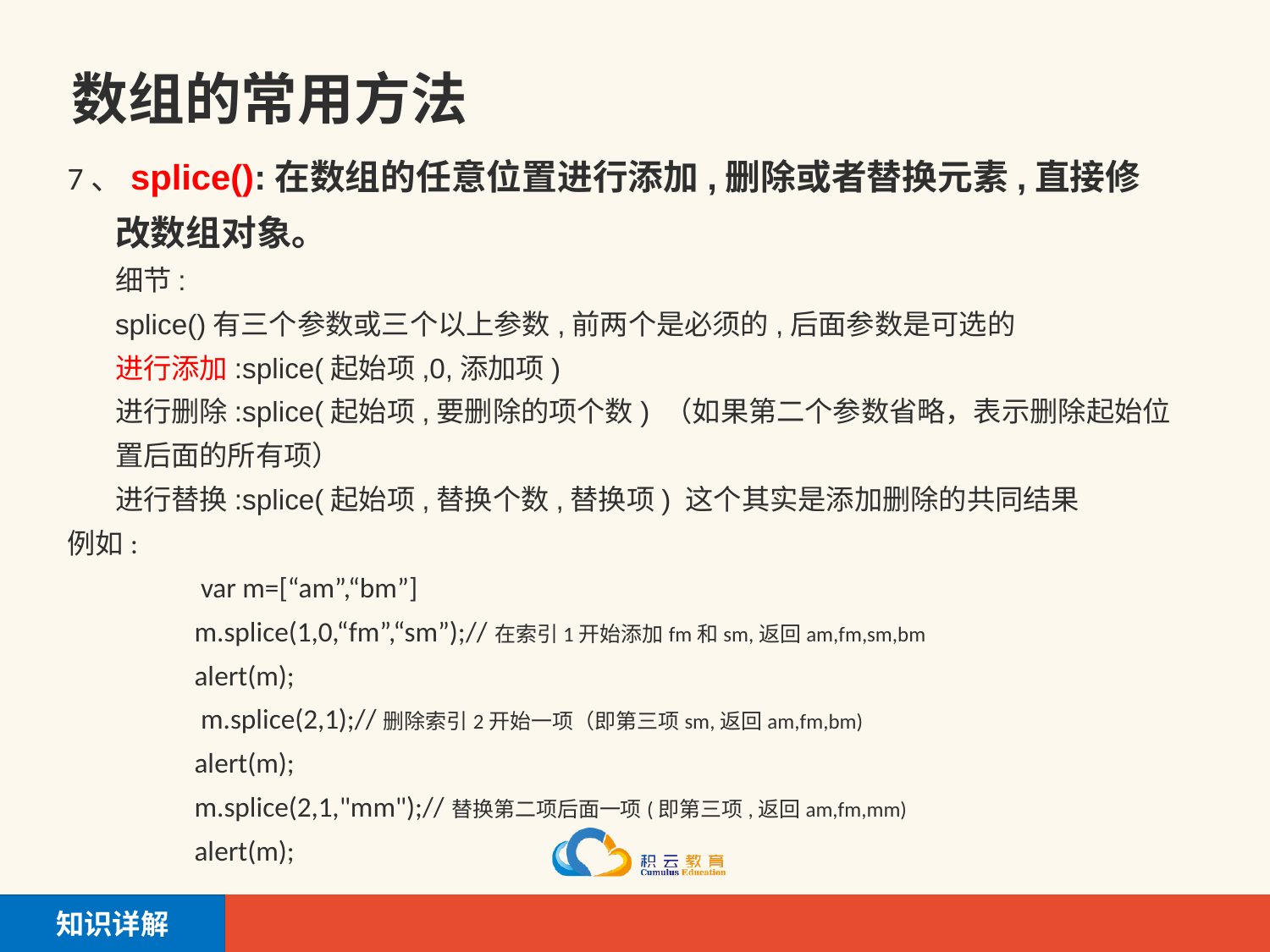

# 数组的常用方法
7、splice():在数组的任意位置进行添加,删除或者替换元素,直接修改数组对象。
细节:
splice()有三个参数或三个以上参数,前两个是必须的,后面参数是可选的
进行添加:splice(起始项,0,添加项)
进行删除:splice(起始项,要删除的项个数) （如果第二个参数省略，表示删除起始位置后面的所有项）
进行替换:splice(起始项,替换个数,替换项) 这个其实是添加删除的共同结果
例如:
  	 var m=[“am”,“bm”]
    	m.splice(1,0,“fm”,“sm”);//在索引1开始添加fm和sm,返回am,fm,sm,bm
    	alert(m);
   	 m.splice(2,1);//删除索引2开始一项（即第三项sm,返回am,fm,bm)
    	alert(m);
    	m.splice(2,1,"mm");//替换第二项后面一项(即第三项,返回am,fm,mm)
    	alert(m);